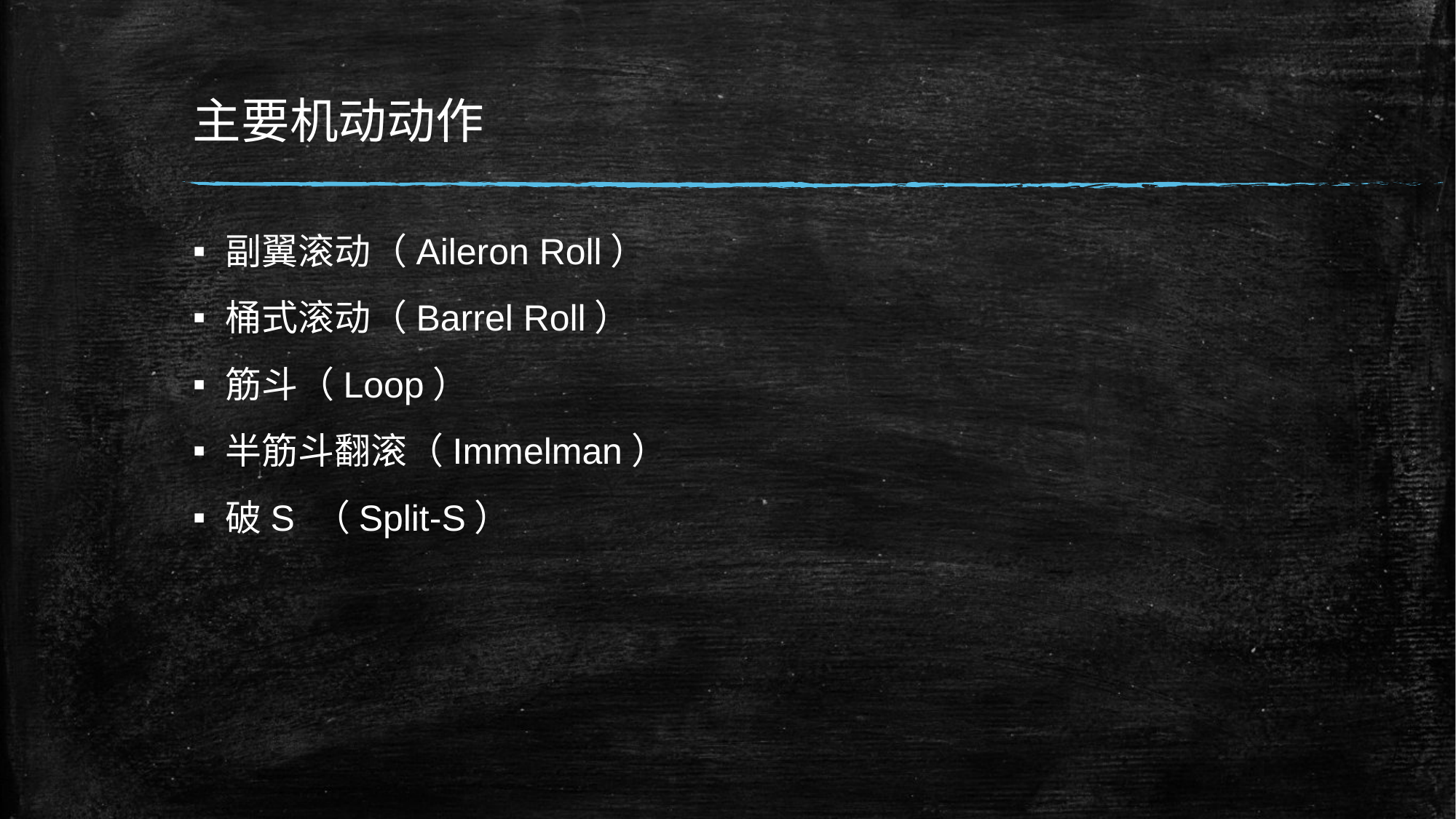

# 主要机动动作
副翼滚动（Aileron Roll）
桶式滚动（Barrel Roll）
筋斗（Loop）
半筋斗翻滚（Immelman）
破S （Split-S）